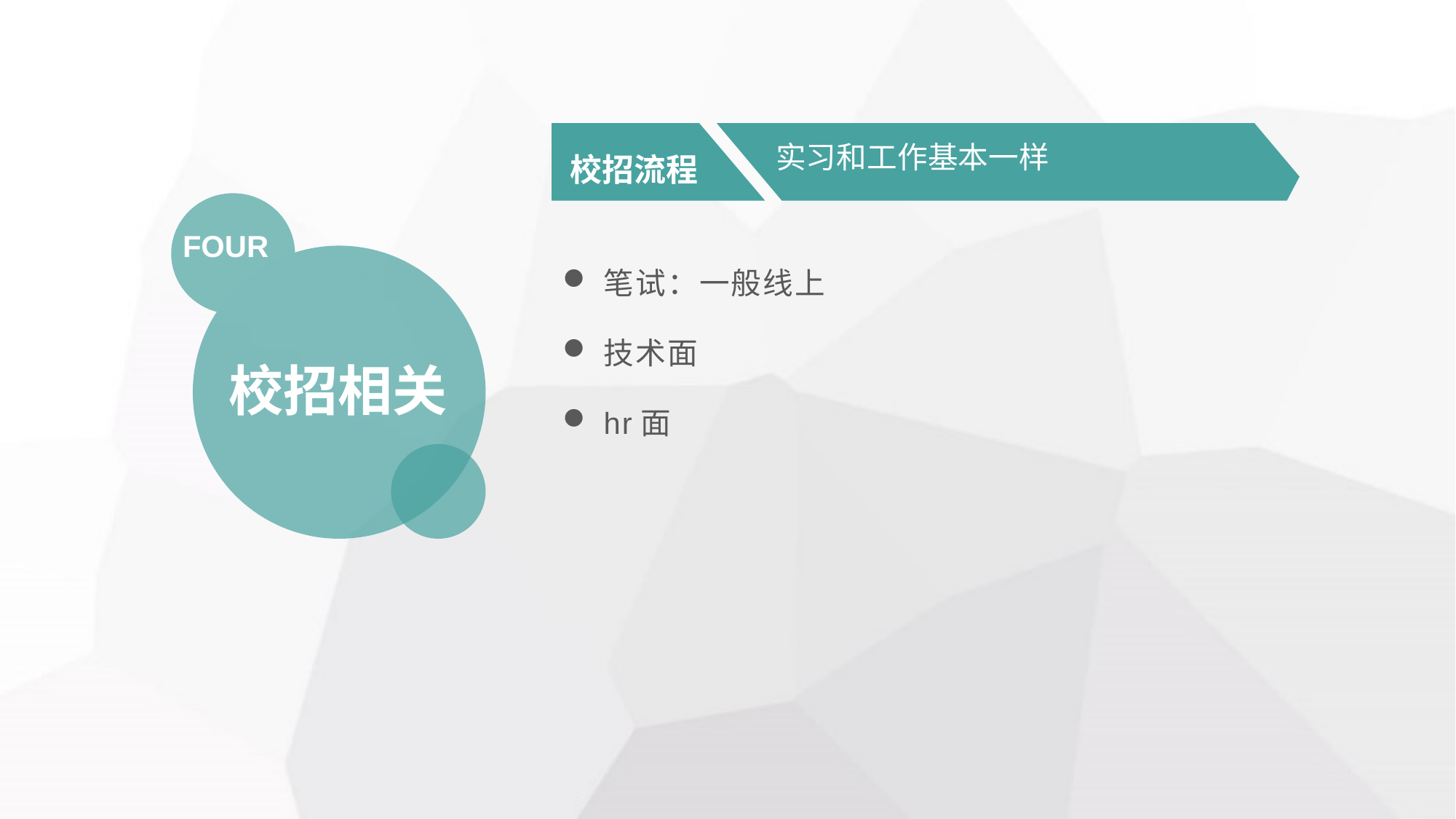

校招流程

实习和工作基本一样

FOUR

笔试：一般线上
技术面
hr面
校招相关